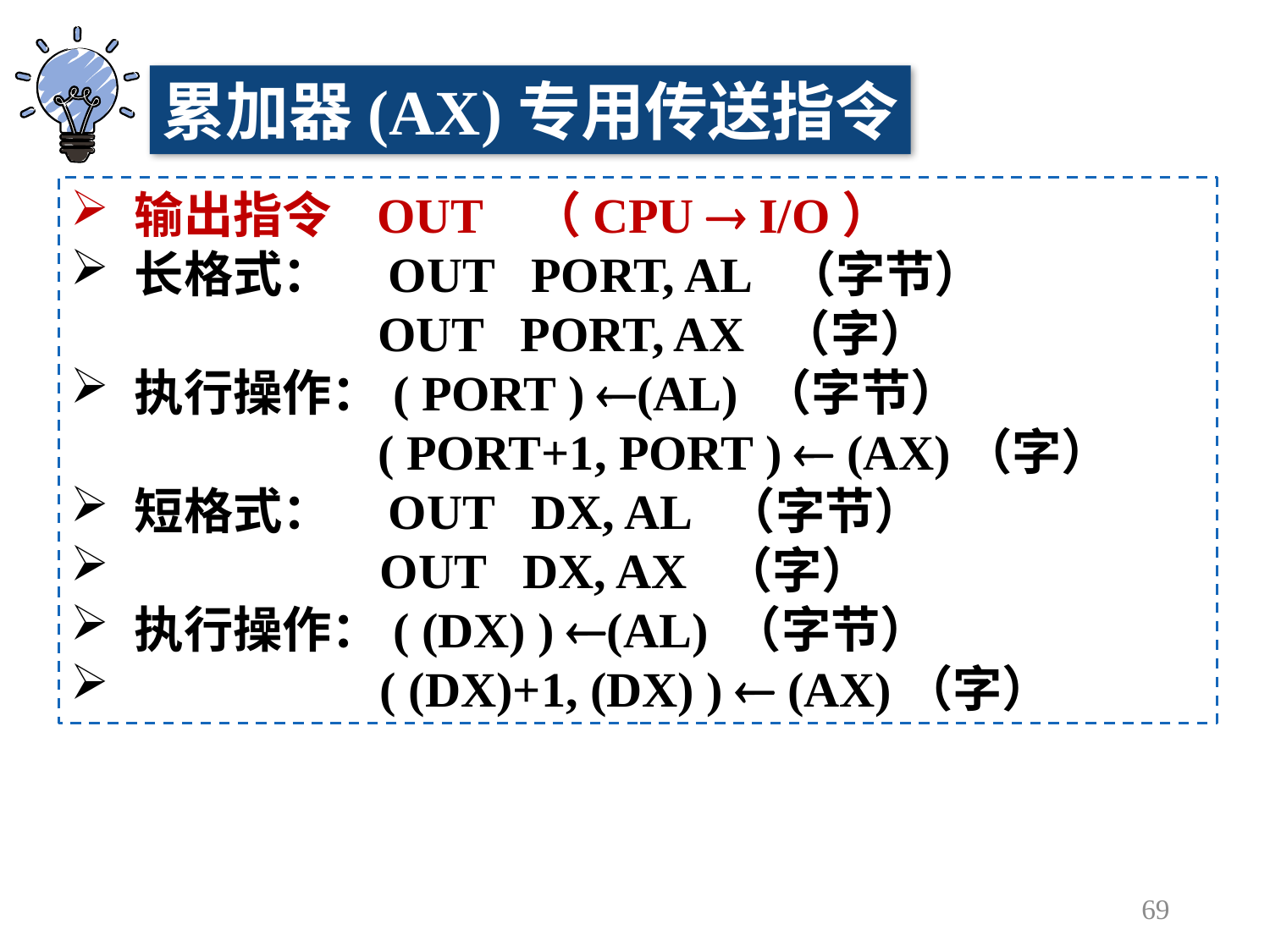

累加器(AX)专用传送指令
输出指令   OUT   （CPU → I/O）
长格式：    OUT   PORT, AL  （字节）
                         OUT   PORT, AX  （字）
执行操作：( PORT ) ←(AL) （字节）
                         ( PORT+1, PORT ) ← (AX)（字）
短格式：    OUT   DX, AL  （字节）
                    OUT   DX, AX  （字）
执行操作：( (DX) ) ←(AL) （字节）
                    ( (DX)+1, (DX) ) ← (AX)（字）
69